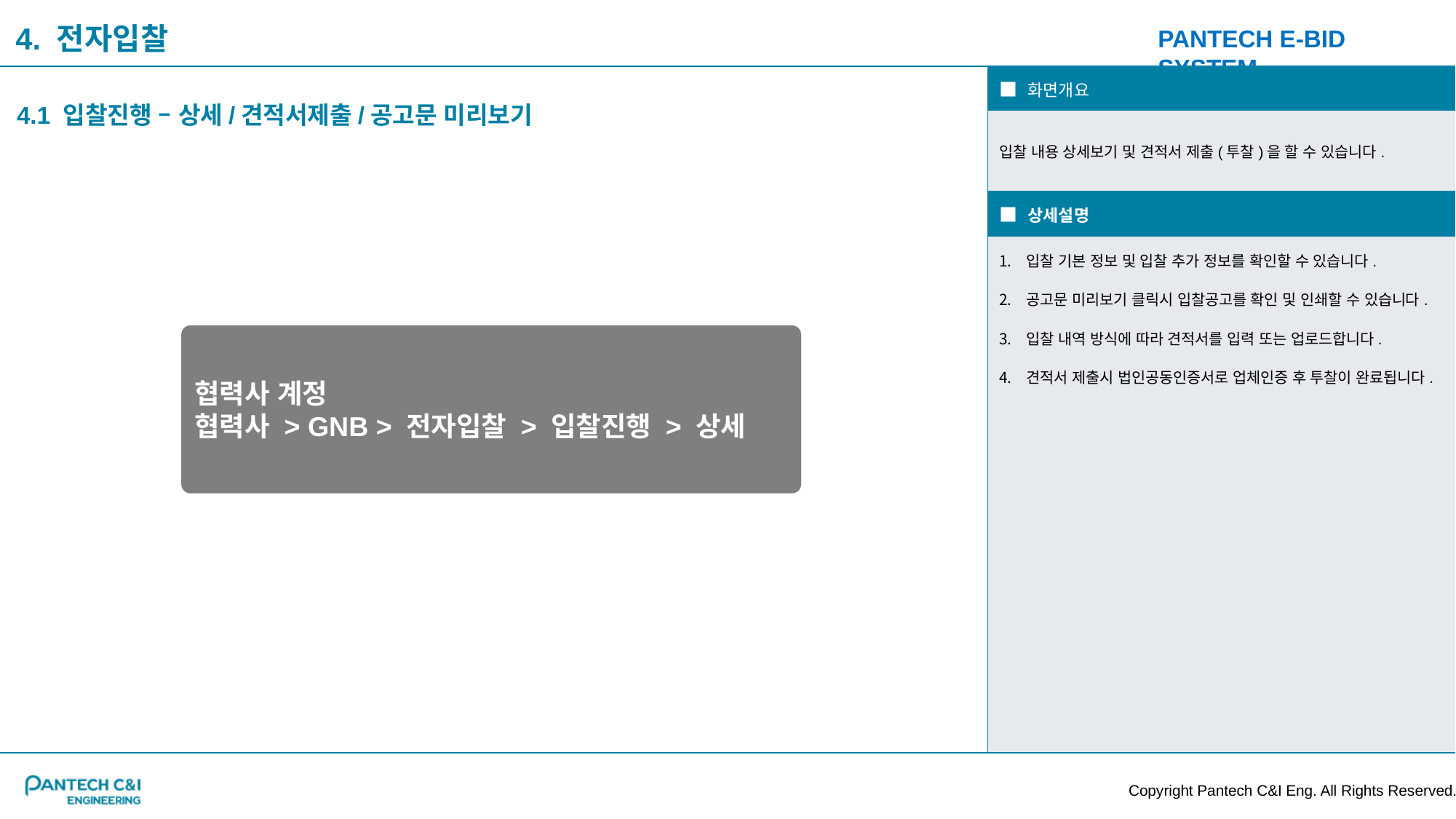

4. 전자입찰
| ■ 화면개요 |
| --- |
| 입찰 내용 상세보기 및 견적서 제출(투찰)을 할 수 있습니다. |
| ■ 상세설명 |
| 입찰 기본 정보 및 입찰 추가 정보를 확인할 수 있습니다. 공고문 미리보기 클릭시 입찰공고를 확인 및 인쇄할 수 있습니다. 입찰 내역 방식에 따라 견적서를 입력 또는 업로드합니다. 견적서 제출시 법인공동인증서로 업체인증 후 투찰이 완료됩니다. |
4.1 입찰진행 – 상세/견적서제출/공고문 미리보기

협력사 계정
협력사 > GNB > 전자입찰 > 입찰진행 > 상세